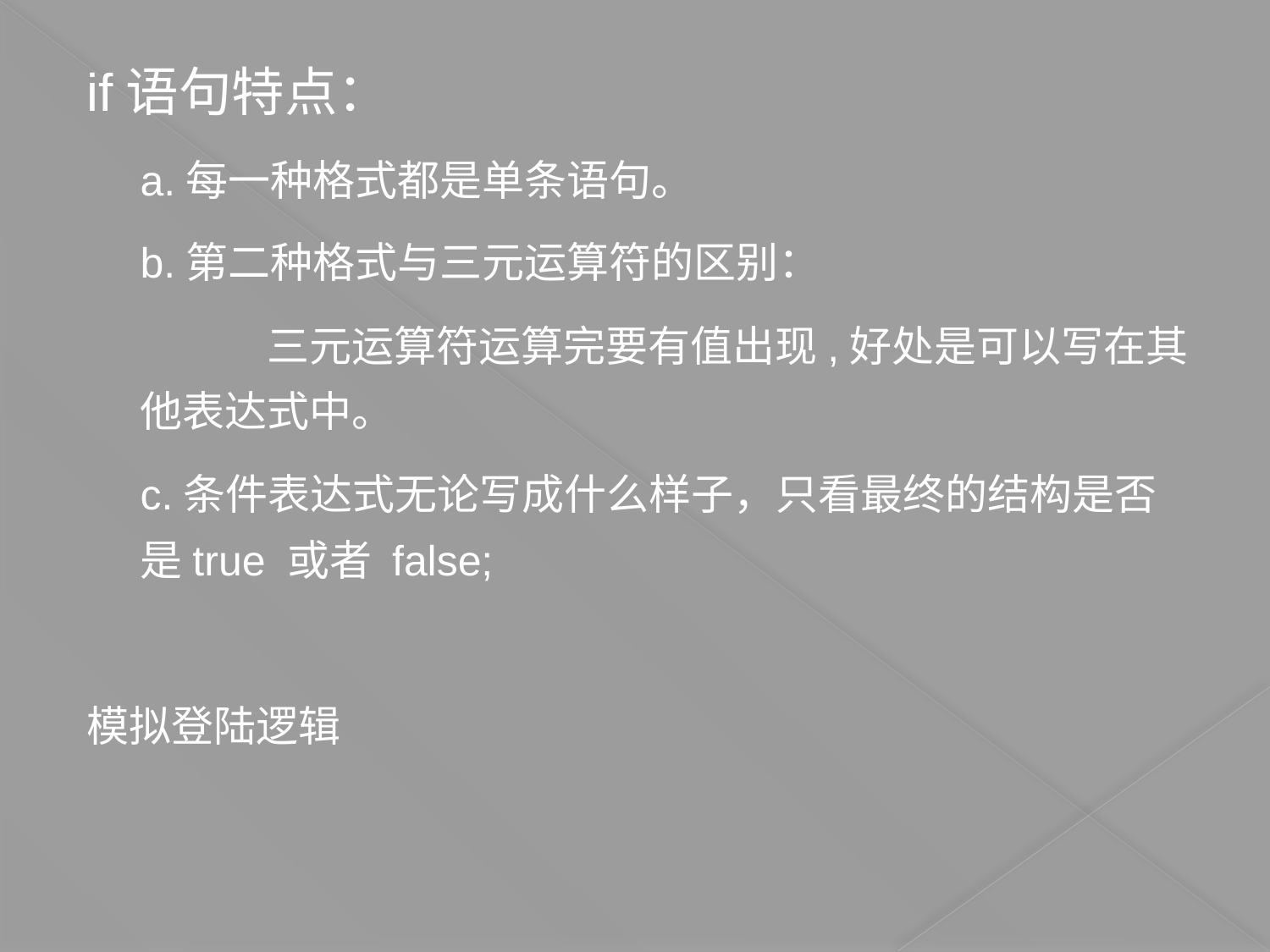

# if语句特点：
	a.每一种格式都是单条语句。
	b.第二种格式与三元运算符的区别：
		三元运算符运算完要有值出现,好处是可以写在其他表达式中。
	c.条件表达式无论写成什么样子，只看最终的结构是否是true 或者 false;

模拟登陆逻辑